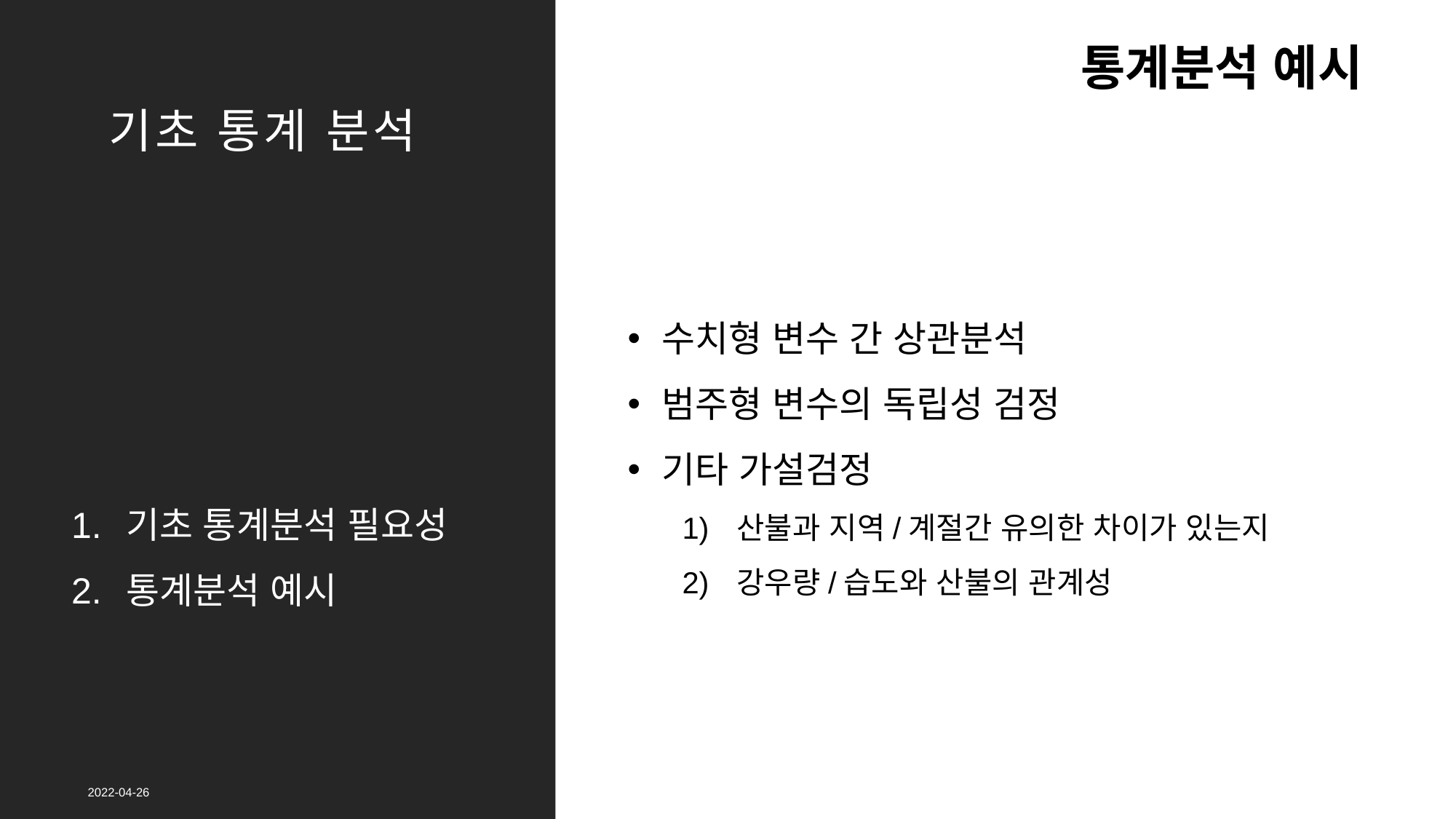

통계분석 예시
기초 통계 분석
수치형 변수 간 상관분석
범주형 변수의 독립성 검정
기타 가설검정
산불과 지역/계절간 유의한 차이가 있는지
강우량/습도와 산불의 관계성
기초 통계분석 필요성
통계분석 예시
2022-04-26